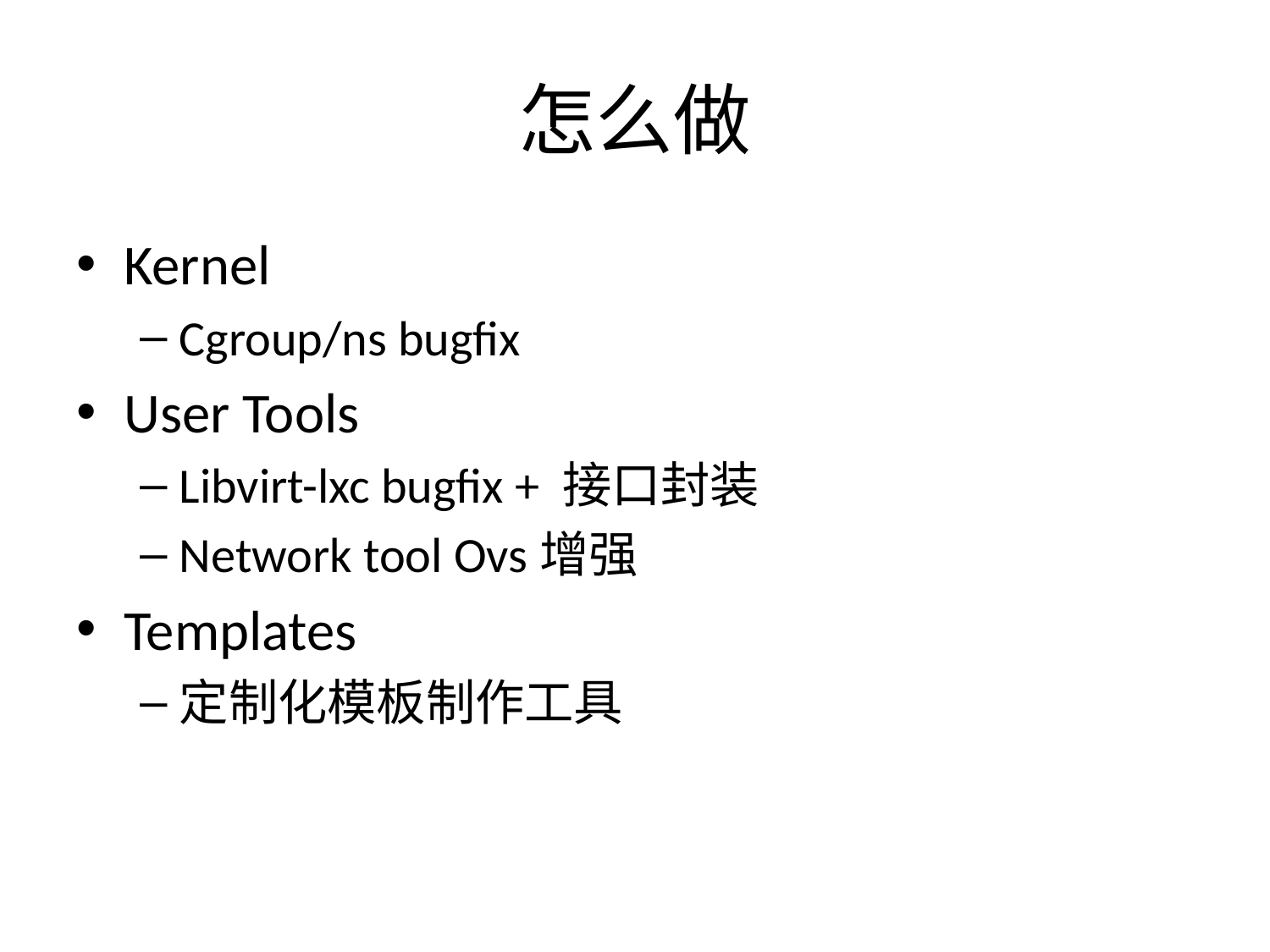

# 怎么做
Kernel
Cgroup/ns bugfix
User Tools
Libvirt-lxc bugfix + 接口封装
Network tool Ovs增强
Templates
定制化模板制作工具